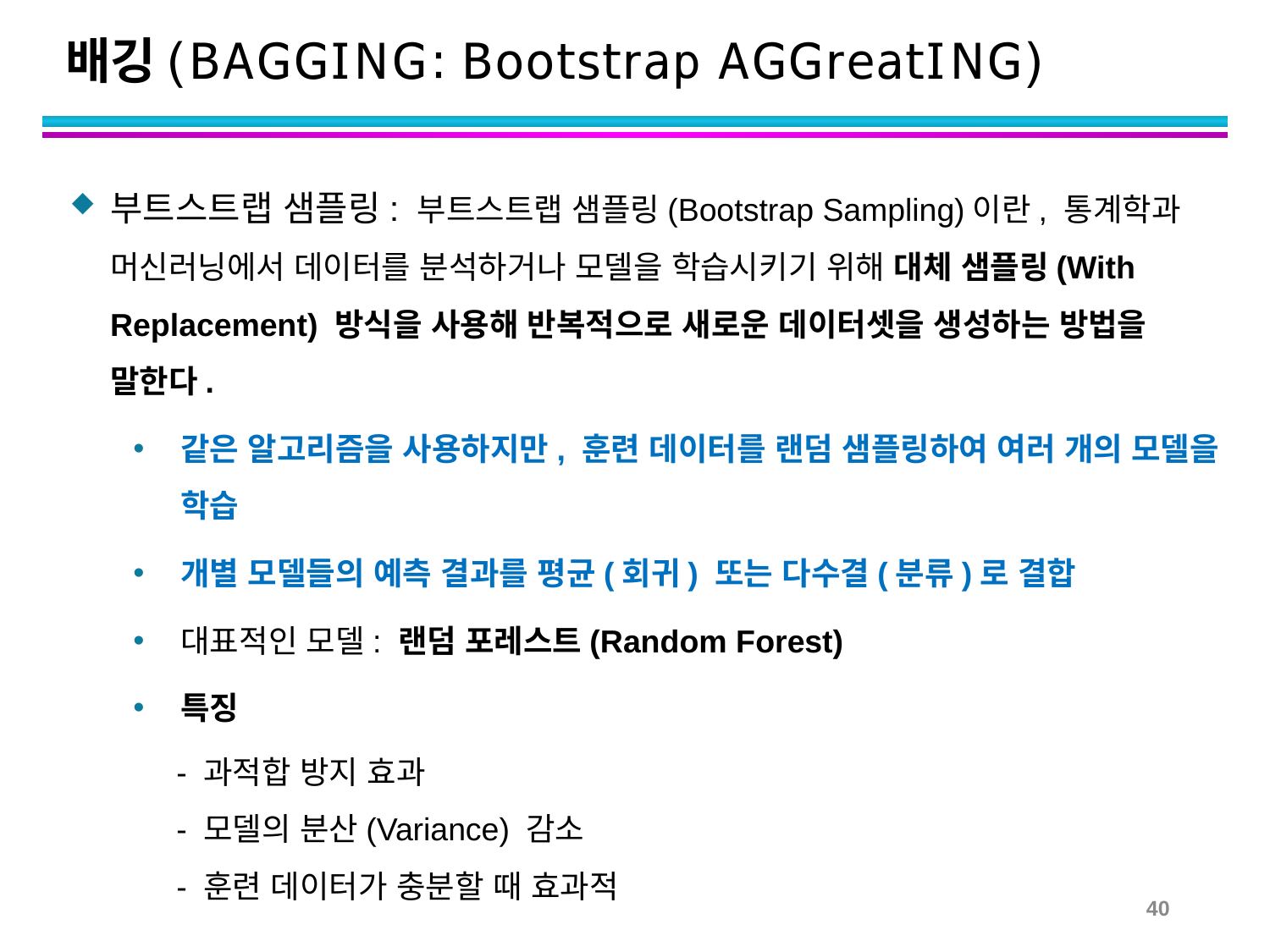

# 배깅(BAGGING: Bootstrap AGGreatING)
부트스트랩 샘플링: 부트스트랩 샘플링(Bootstrap Sampling)이란, 통계학과 머신러닝에서 데이터를 분석하거나 모델을 학습시키기 위해 대체 샘플링(With Replacement) 방식을 사용해 반복적으로 새로운 데이터셋을 생성하는 방법을 말한다.
같은 알고리즘을 사용하지만, 훈련 데이터를 랜덤 샘플링하여 여러 개의 모델을 학습
개별 모델들의 예측 결과를 평균(회귀) 또는 다수결(분류)로 결합
대표적인 모델: 랜덤 포레스트(Random Forest)
특징
            - 과적합 방지 효과
            - 모델의 분산(Variance) 감소
            - 훈련 데이터가 충분할 때 효과적

40